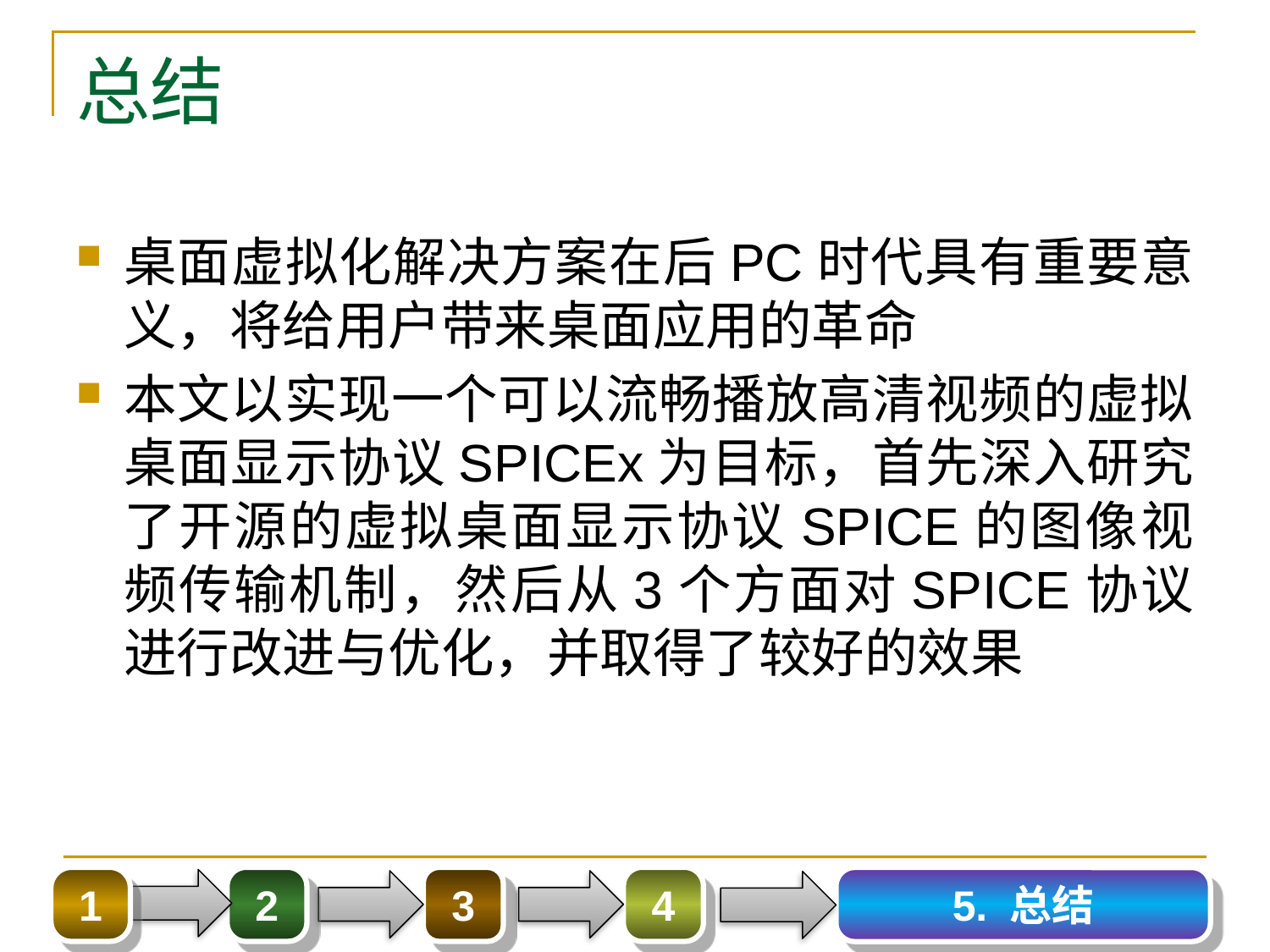

# 总结
桌面虚拟化解决方案在后PC时代具有重要意义，将给用户带来桌面应用的革命
本文以实现一个可以流畅播放高清视频的虚拟桌面显示协议SPICEx为目标，首先深入研究了开源的虚拟桌面显示协议SPICE的图像视频传输机制，然后从3个方面对SPICE协议进行改进与优化，并取得了较好的效果
1
2
3
4
5. 总结